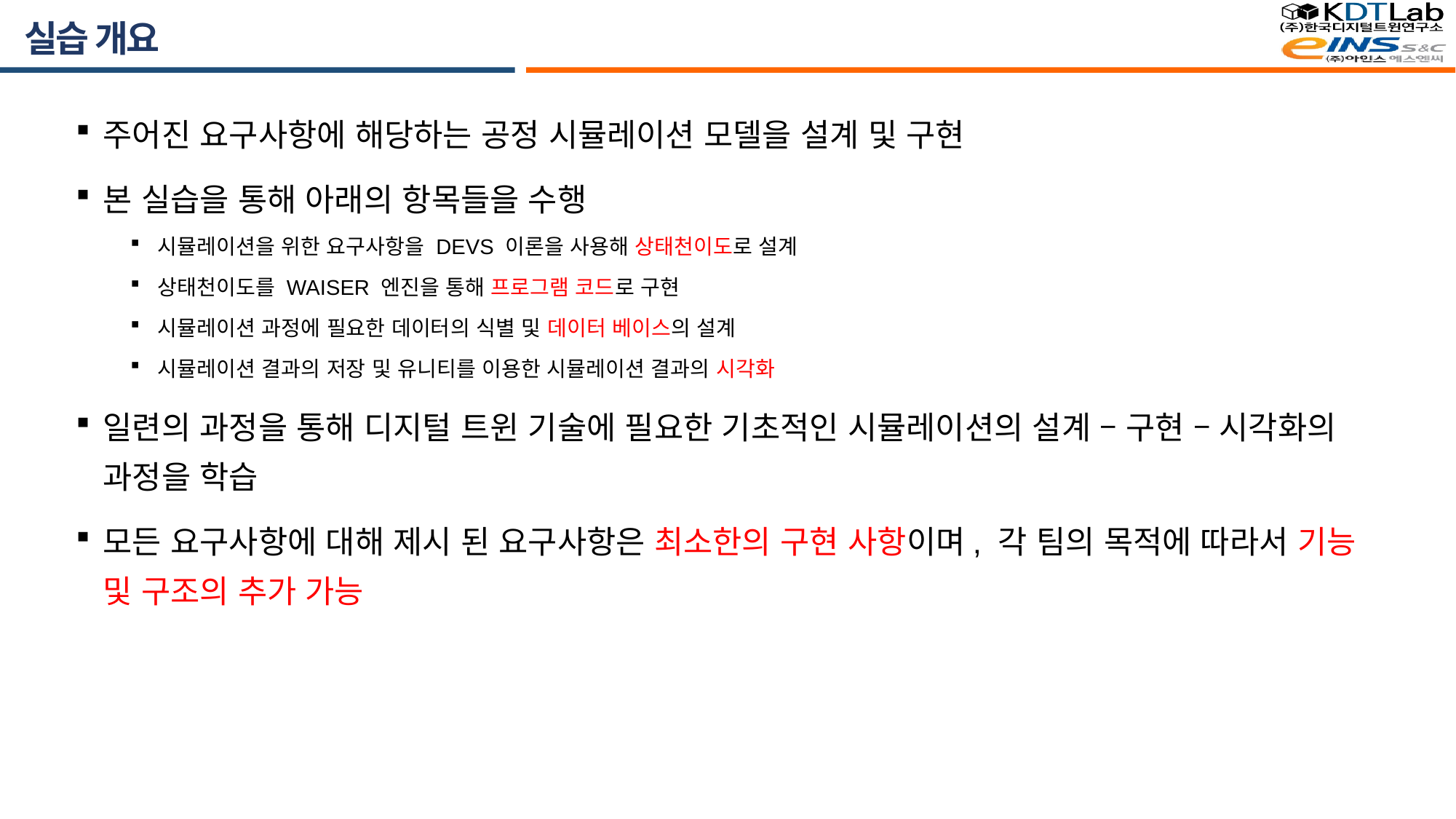

# 실습 개요
주어진 요구사항에 해당하는 공정 시뮬레이션 모델을 설계 및 구현
본 실습을 통해 아래의 항목들을 수행
시뮬레이션을 위한 요구사항을 DEVS 이론을 사용해 상태천이도로 설계
상태천이도를 WAISER 엔진을 통해 프로그램 코드로 구현
시뮬레이션 과정에 필요한 데이터의 식별 및 데이터 베이스의 설계
시뮬레이션 결과의 저장 및 유니티를 이용한 시뮬레이션 결과의 시각화
일련의 과정을 통해 디지털 트윈 기술에 필요한 기초적인 시뮬레이션의 설계 – 구현 – 시각화의 과정을 학습
모든 요구사항에 대해 제시 된 요구사항은 최소한의 구현 사항이며, 각 팀의 목적에 따라서 기능 및 구조의 추가 가능